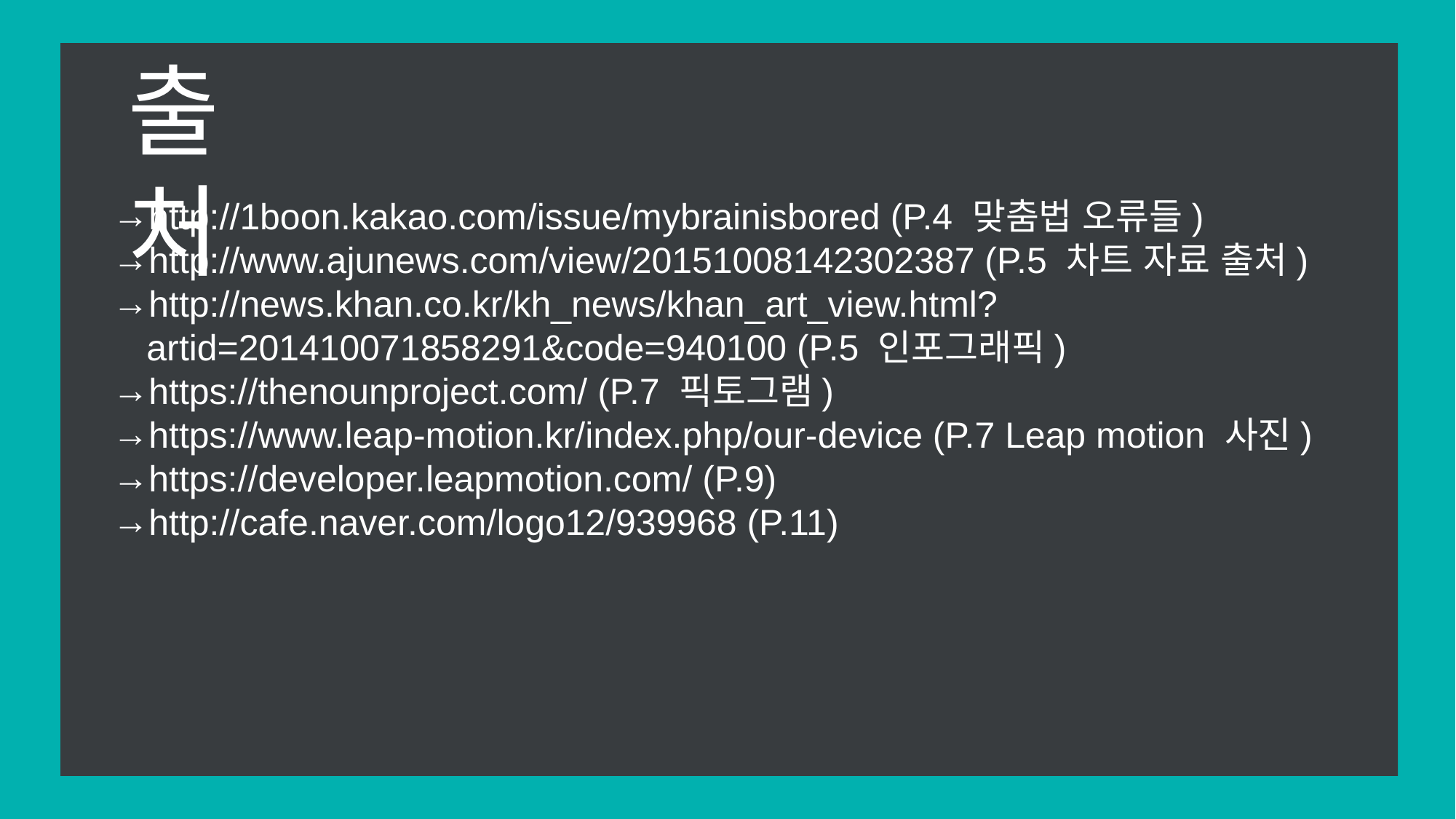

출처
http://1boon.kakao.com/issue/mybrainisbored (P.4 맞춤법 오류들)
http://www.ajunews.com/view/20151008142302387 (P.5 차트 자료 출처)
http://news.khan.co.kr/kh_news/khan_art_view.html?artid=201410071858291&code=940100 (P.5 인포그래픽)
https://thenounproject.com/ (P.7 픽토그램)
https://www.leap-motion.kr/index.php/our-device (P.7 Leap motion 사진)
https://developer.leapmotion.com/ (P.9)
http://cafe.naver.com/logo12/939968 (P.11)